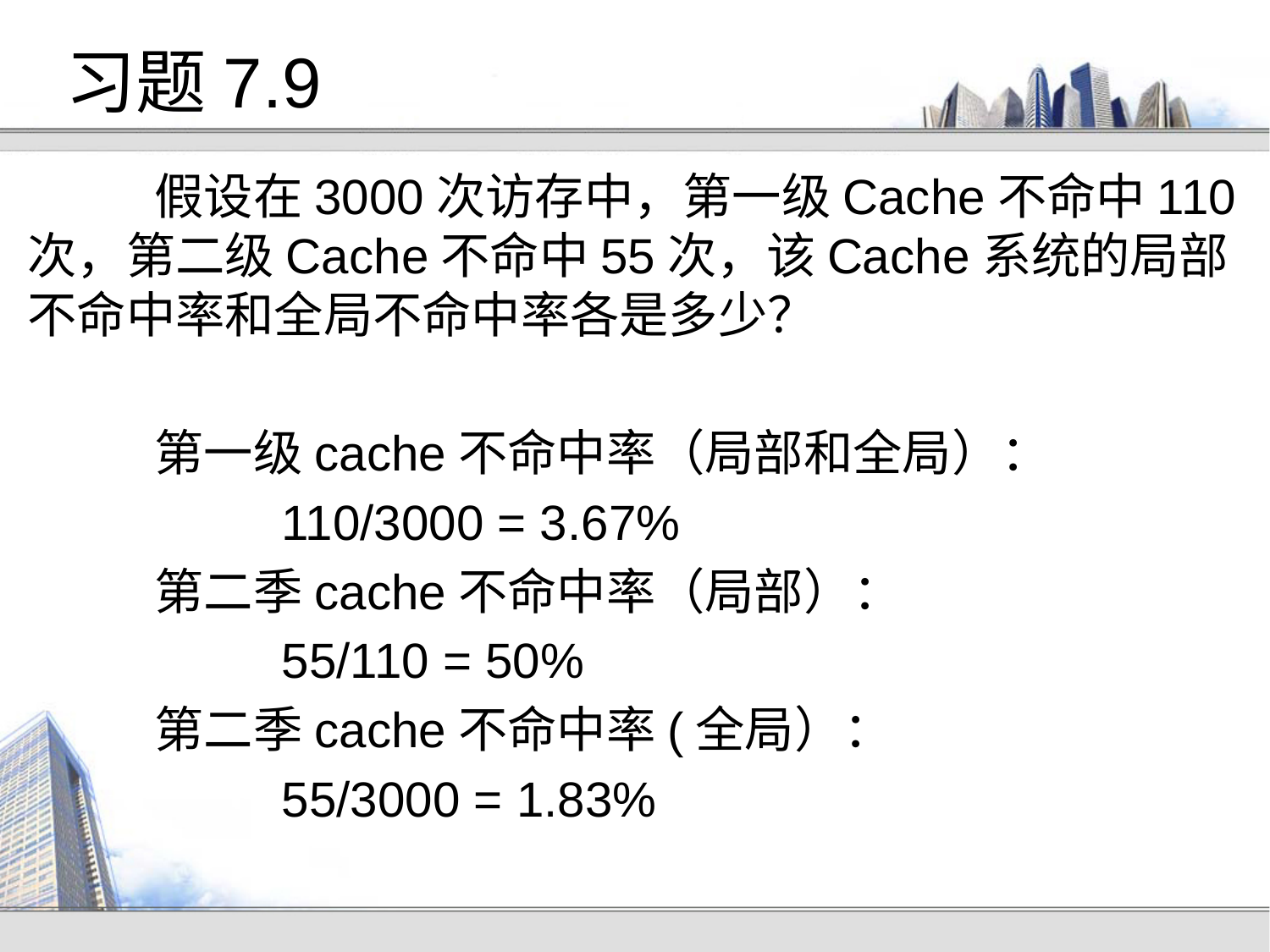

# 习题7.9
	假设在3000次访存中，第一级Cache不命中110次，第二级Cache不命中55次，该Cache系统的局部不命中率和全局不命中率各是多少？

	第一级cache不命中率（局部和全局）：
		110/3000 = 3.67%
	第二季cache不命中率（局部）：
		55/110 = 50%
	第二季cache不命中率(全局）：
		55/3000 = 1.83%